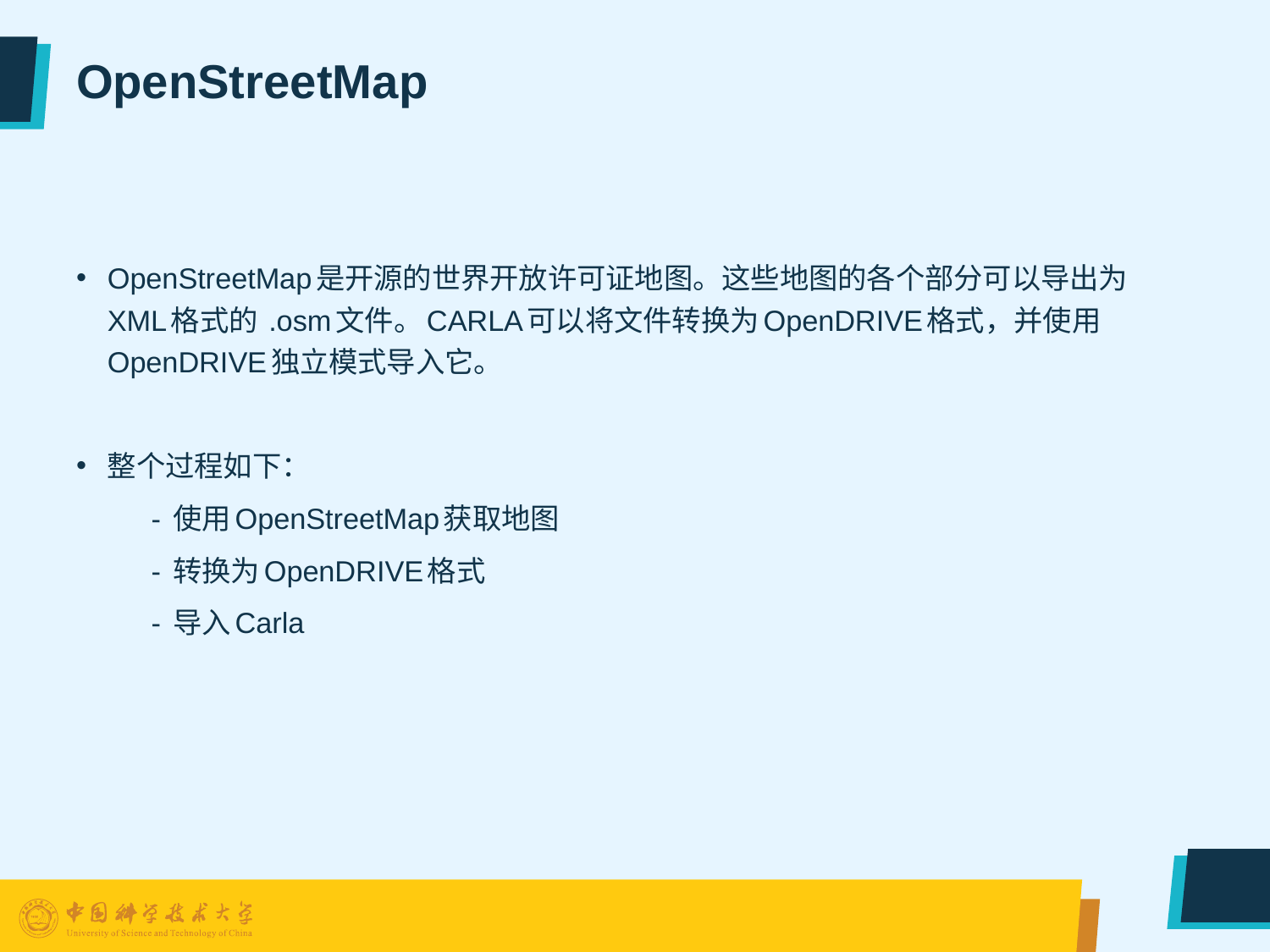

# OpenStreetMap
OpenStreetMap是开源的世界开放许可证地图。这些地图的各个部分可以导出为 XML格式的 .osm文件。CARLA可以将文件转换为OpenDRIVE格式，并使用OpenDRIVE独立模式导入它。

整个过程如下：
	- 使用OpenStreetMap获取地图
	- 转换为OpenDRIVE格式
	- 导入Carla
26